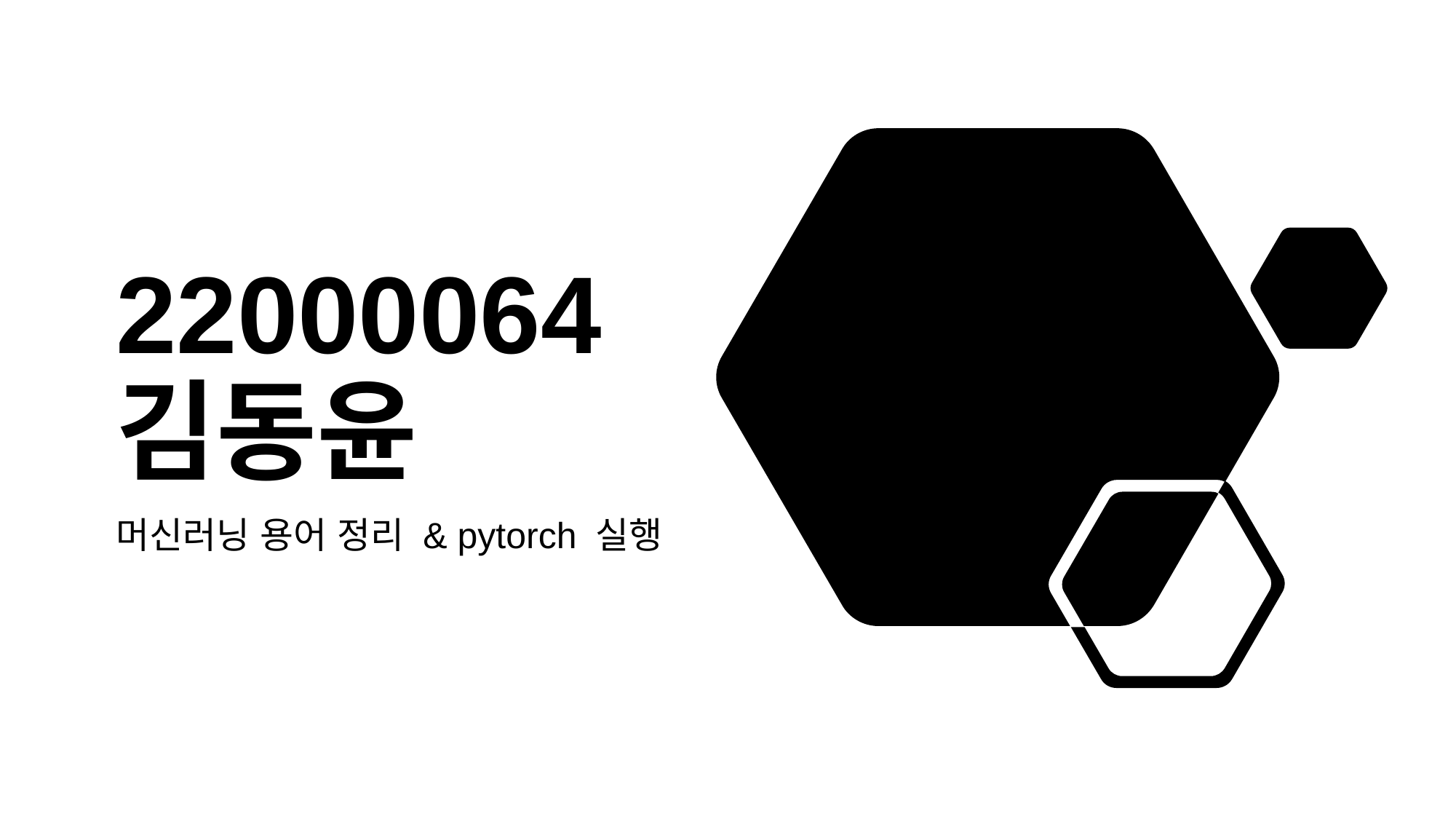

# 22000064 김동윤

머신러닝 용어 정리 & pytorch 실행